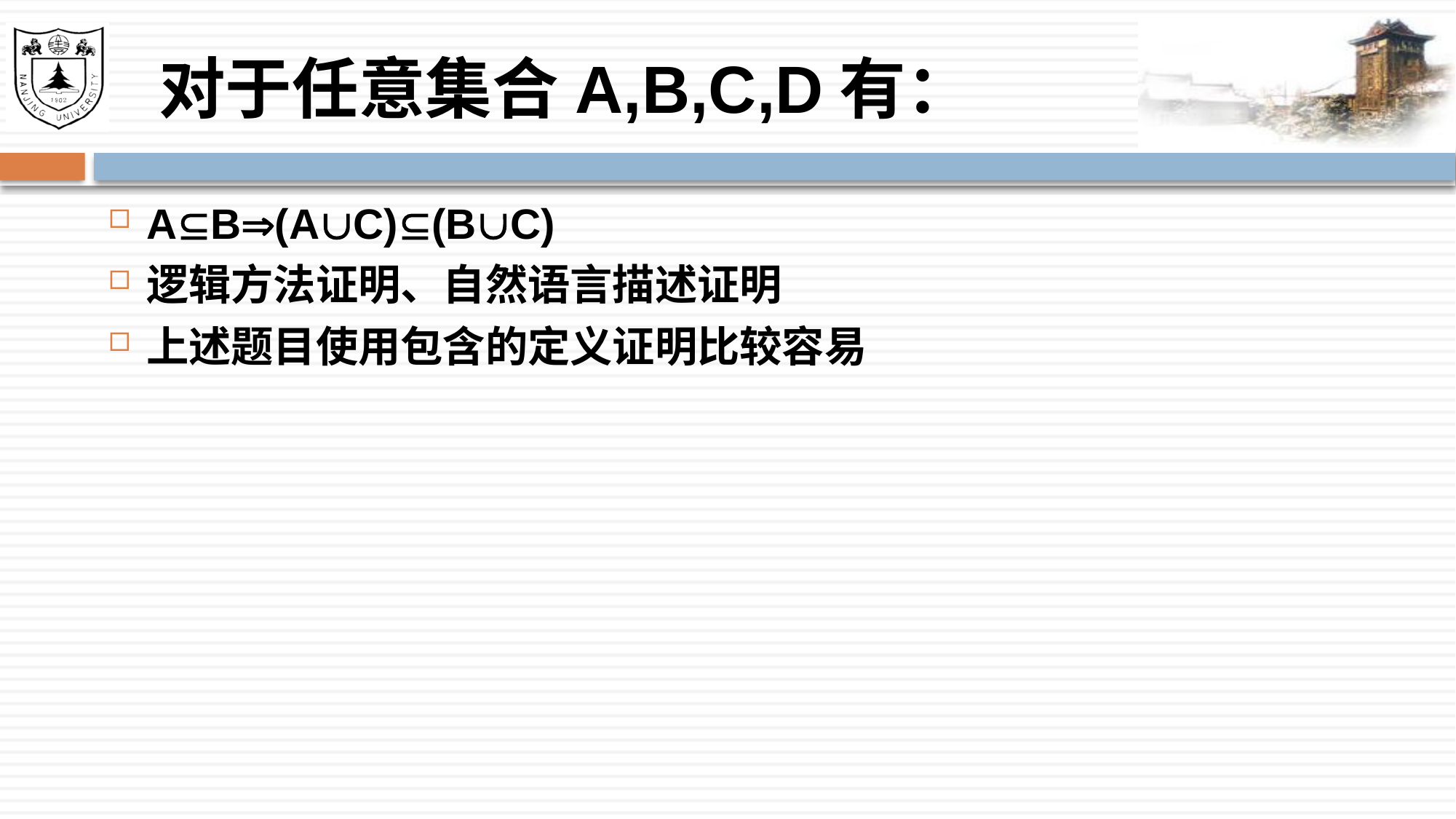

# 对于任意集合A,B,C,D有：
A⊆B⇒(A∪C)⊆(B∪C)
逻辑方法证明、自然语言描述证明
上述题目使用包含的定义证明比较容易